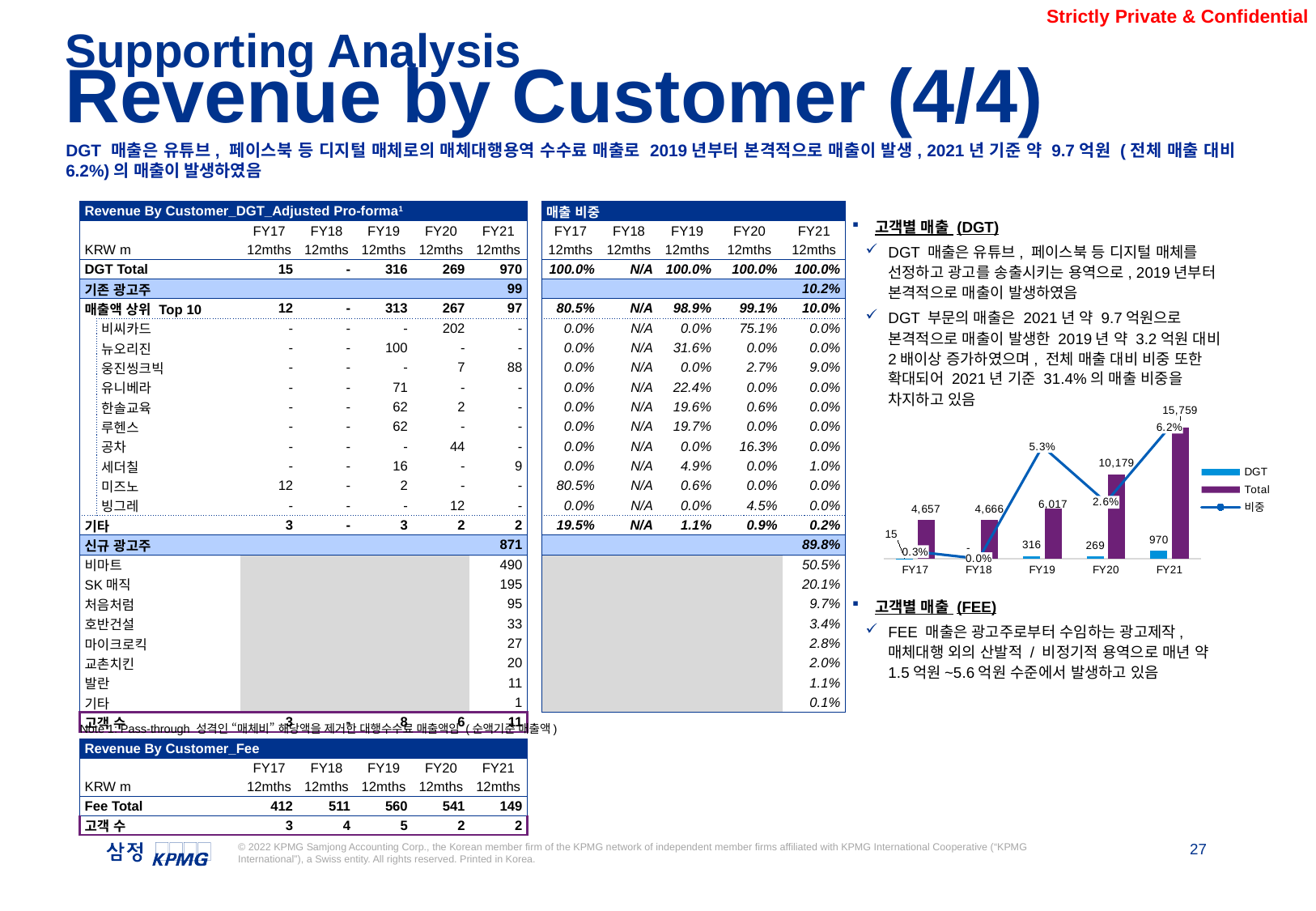

Supporting Analysis
Revenue by Customer (4/4)
DGT 매출은 유튜브, 페이스북 등 디지털 매체로의 매체대행용역 수수료 매출로 2019년부터 본격적으로 매출이 발생, 2021년 기준 약 9.7억원 (전체 매출 대비 6.2%)의 매출이 발생하였음
| Revenue By Customer\_DGT\_Adjusted Pro-forma1 |  |  |  |  |  |  |  | 매출 비중 |  |  |  |  |
| --- | --- | --- | --- | --- | --- | --- | --- | --- | --- | --- | --- | --- |
|  |  | FY17 | FY18 | FY19 | FY20 | FY21 |  | FY17 | FY18 | FY19 | FY20 | FY21 |
| KRW m |  | 12mths | 12mths | 12mths | 12mths | 12mths |  | 12mths | 12mths | 12mths | 12mths | 12mths |
| DGT Total |  | 15 | - | 316 | 269 | 970 |  | 100.0% | N/A | 100.0% | 100.0% | 100.0% |
| 기존 광고주 |  |  |  |  |  | 99 |  |  |  |  |  | 10.2% |
| 매출액 상위 Top 10 |  | 12 | - | 313 | 267 | 97 |  | 80.5% | N/A | 98.9% | 99.1% | 10.0% |
|  | 비씨카드 | - | - | - | 202 | - |  | 0.0% | N/A | 0.0% | 75.1% | 0.0% |
|  | 뉴오리진 | - | - | 100 | - | - |  | 0.0% | N/A | 31.6% | 0.0% | 0.0% |
|  | 웅진씽크빅 | - | - | - | 7 | 88 |  | 0.0% | N/A | 0.0% | 2.7% | 9.0% |
|  | 유니베라 | - | - | 71 | - | - |  | 0.0% | N/A | 22.4% | 0.0% | 0.0% |
|  | 한솔교육 | - | - | 62 | 2 | - |  | 0.0% | N/A | 19.6% | 0.6% | 0.0% |
|  | 루헨스 | - | - | 62 | - | - |  | 0.0% | N/A | 19.7% | 0.0% | 0.0% |
|  | 공차 | - | - | - | 44 | - |  | 0.0% | N/A | 0.0% | 16.3% | 0.0% |
|  | 세더칠 | - | - | 16 | - | 9 |  | 0.0% | N/A | 4.9% | 0.0% | 1.0% |
|  | 미즈노 | 12 | - | 2 | - | - |  | 80.5% | N/A | 0.6% | 0.0% | 0.0% |
|  | 빙그레 | - | - | - | 12 | - |  | 0.0% | N/A | 0.0% | 4.5% | 0.0% |
| 기타 |  | 3 | - | 3 | 2 | 2 |  | 19.5% | N/A | 1.1% | 0.9% | 0.2% |
| 신규 광고주 |  |  |  |  |  | 871 |  |  |  |  |  | 89.8% |
| 비마트 | 발란 |  |  |  |  | 490 |  |  |  |  |  | 50.5% |
| SK매직 | SK매직 |  |  |  |  | 195 |  |  |  |  |  | 20.1% |
| 처음처럼 | 처음처럼 |  |  |  |  | 95 |  |  |  |  |  | 9.7% |
| 호반건설 | 비마트 |  |  |  |  | 33 |  |  |  |  |  | 3.4% |
| 마이크로킥 | 호반건설 |  |  |  |  | 27 |  |  |  |  |  | 2.8% |
| 교촌치킨 | 마이크로킥 |  |  |  |  | 20 |  |  |  |  |  | 2.0% |
| 발란 | 클래스팅 |  |  |  |  | 11 |  |  |  |  |  | 1.1% |
| 기타 |  |  |  |  |  | 1 |  |  |  |  |  | 0.1% |
| 고객 수 |  | 3 | - | 8 | 6 | 11 |  |  |  |  |  |  |
고객별 매출 (DGT)
DGT 매출은 유튜브, 페이스북 등 디지털 매체를 선정하고 광고를 송출시키는 용역으로, 2019년부터 본격적으로 매출이 발생하였음
DGT 부문의 매출은 2021년 약 9.7억원으로 본격적으로 매출이 발생한 2019년 약 3.2억원 대비 2배이상 증가하였으며, 전체 매출 대비 비중 또한 확대되어 2021년 기준 31.4%의 매출 비중을 차지하고 있음

고객별 매출 (FEE)
FEE 매출은 광고주로부터 수임하는 광고제작, 매체대행 외의 산발적 / 비정기적 용역으로 매년 약 1.5억원~5.6억원 수준에서 발생하고 있음

### Chart

| Category | DGT | Total | 비중 |
|---|---|---|---|
| FY17 | 15.360758 | 4657.236484 | 0.0032982559620436057 |
| FY18 | 0.0 | 4665.6118129999995 | 0.0 |
| FY19 | 316.434691 | 6017.211424 | 0.05258826202082275 |
| FY20 | 268.96146600000003 | 10179.356066000002 | 0.026422247562235924 |
| FY21 | 970.117393 | 15758.608355999997 | 0.06156110813113986 |
Note 1: Pass-through 성격인 “매체비” 해당액을 제거한 대행수수료 매출액임 (순액기준 매출액)
| Revenue By Customer\_Fee |  |  |  |  |  |  |  |  |  |  |  |  |
| --- | --- | --- | --- | --- | --- | --- | --- | --- | --- | --- | --- | --- |
|  |  | FY17 | FY18 | FY19 | FY20 | FY21 |  |  |  |  |  |  |
| KRW m |  | 12mths | 12mths | 12mths | 12mths | 12mths |  |  |  |  |  |  |
| Fee Total |  | 412 | 511 | 560 | 541 | 149 |  |  |  |  |  |  |
| 고객 수 |  | 3 | 4 | 5 | 2 | 2 |  |  |  |  |  |  |